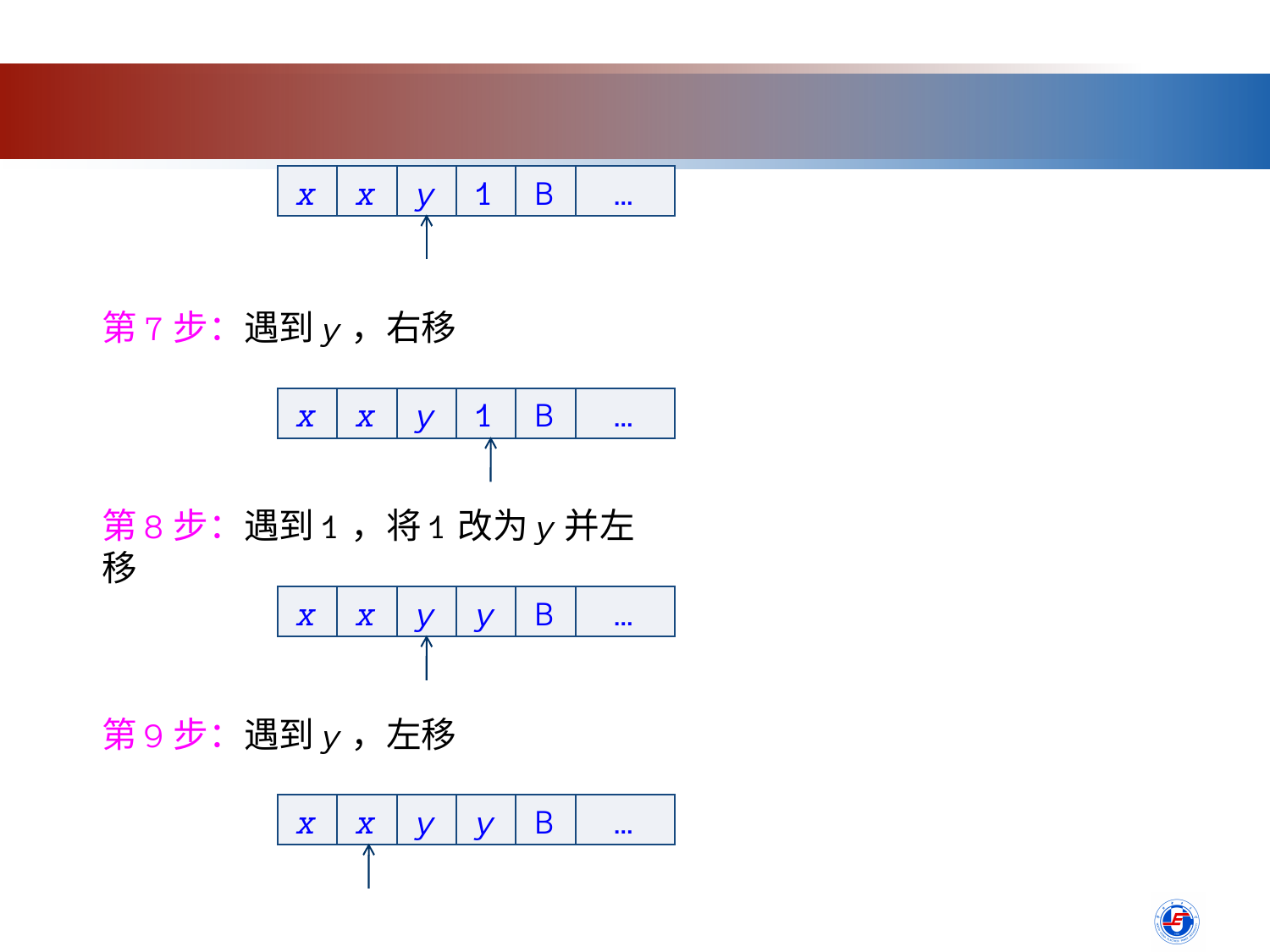

x
x
y
1
B
…
第7步：遇到y，右移
x
x
y
1
B
…

第8步：遇到1，将1改为y并左移
x
x
y
y
B
…

第9步：遇到y，左移
x
x
y
y
B
…